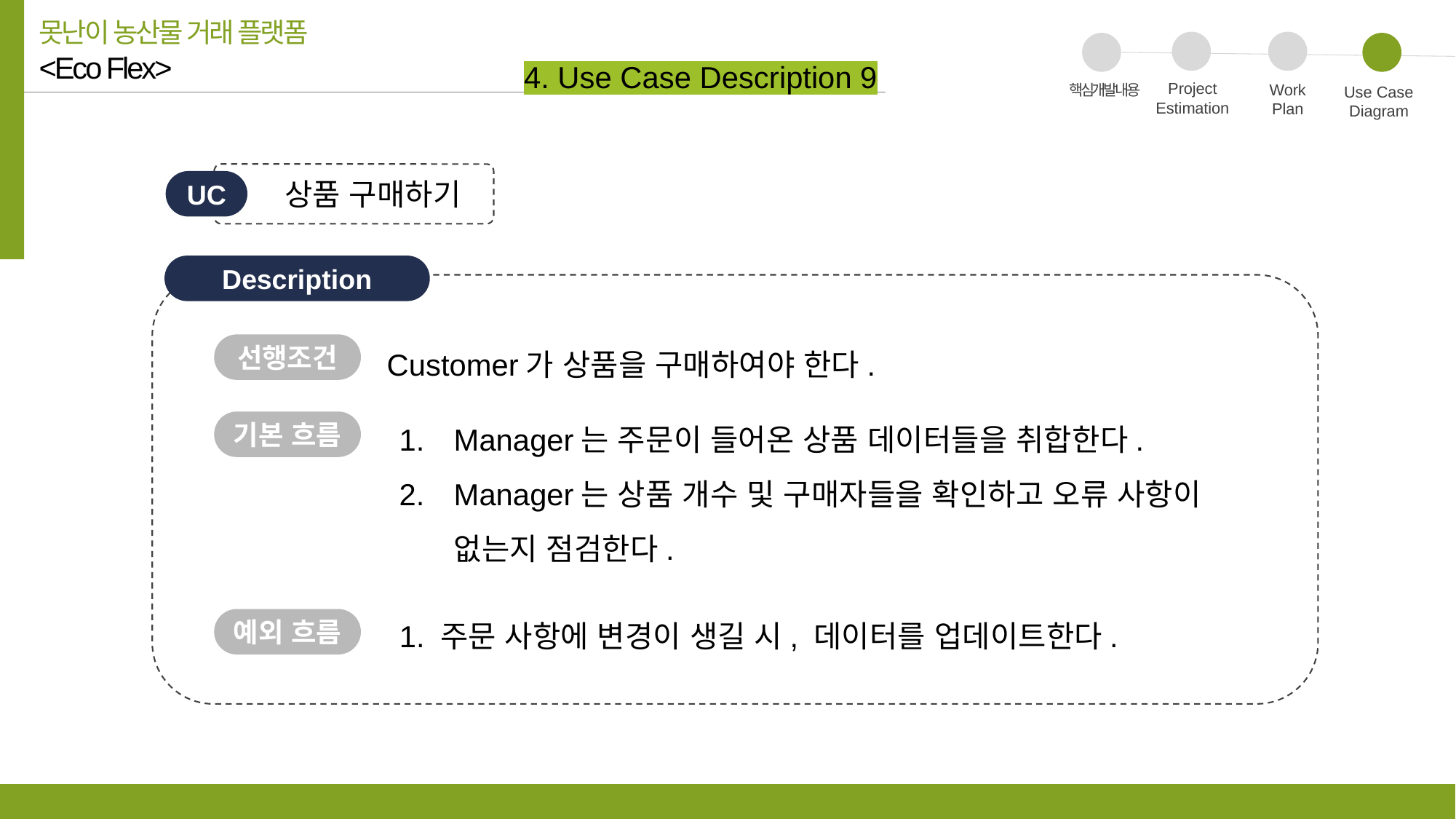

못난이 농산물 거래 플랫폼
<Eco Flex>

02

04
03
4. Use Case Description 9
01
Project
Estimation
Work
Plan
핵심개발내용
Use Case
Diagram

상품 구매하기
UC
Description

Customer가 상품을 구매하여야 한다.

선행조건
Manager는 주문이 들어온 상품 데이터들을 취합한다.
Manager는 상품 개수 및 구매자들을 확인하고 오류 사항이 없는지 점검한다.

기본 흐름
1. 주문 사항에 변경이 생길 시, 데이터를 업데이트한다.

예외 흐름